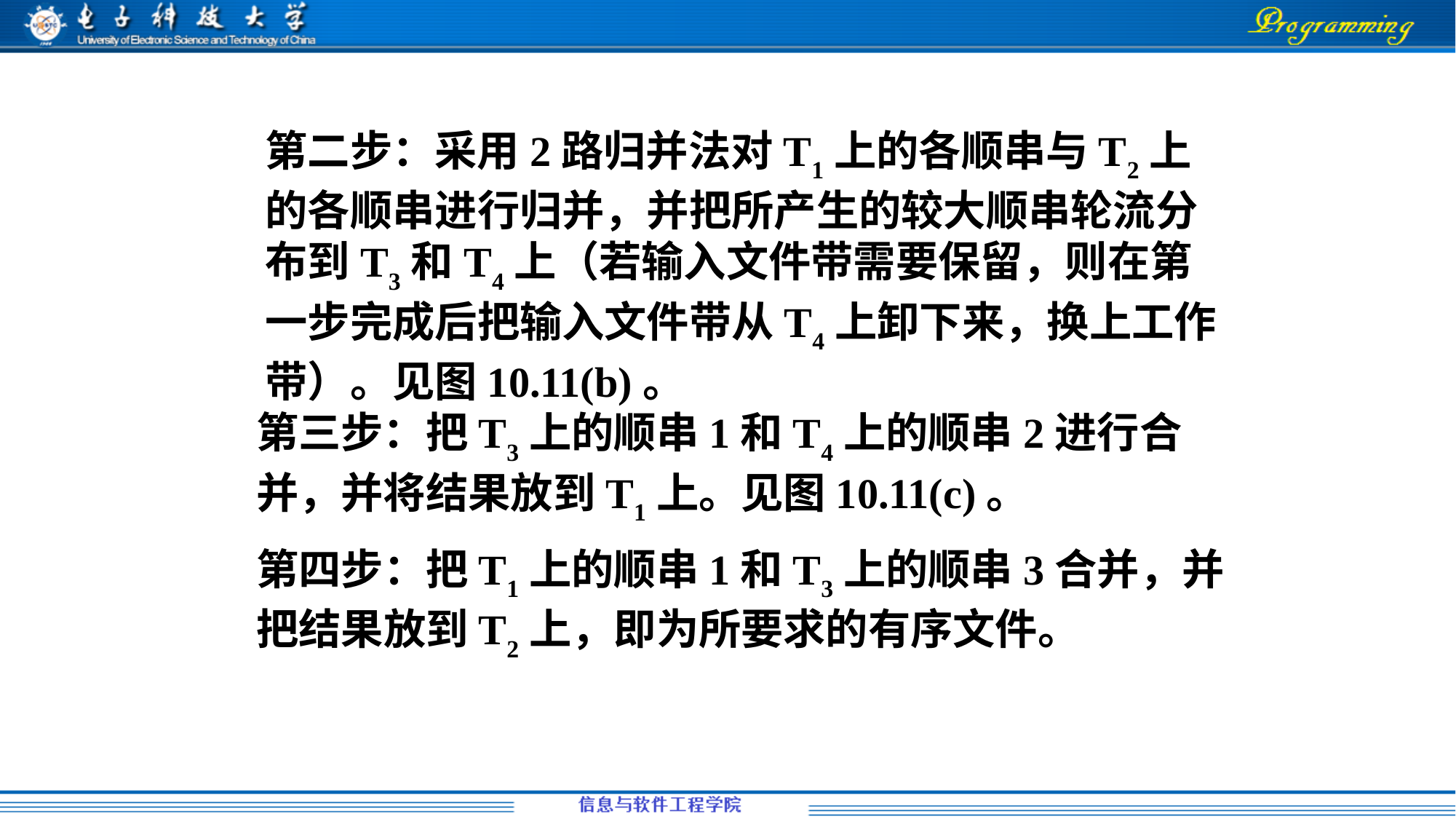

第二步：采用2路归并法对T1上的各顺串与T2上的各顺串进行归并，并把所产生的较大顺串轮流分布到T3和T4上（若输入文件带需要保留，则在第一步完成后把输入文件带从T4上卸下来，换上工作带）。见图10.11(b)。
第三步：把T3上的顺串1和T4上的顺串2进行合并，并将结果放到T1上。见图10.11(c)。
第四步：把T1上的顺串1和T3上的顺串3合并，并把结果放到T2上，即为所要求的有序文件。